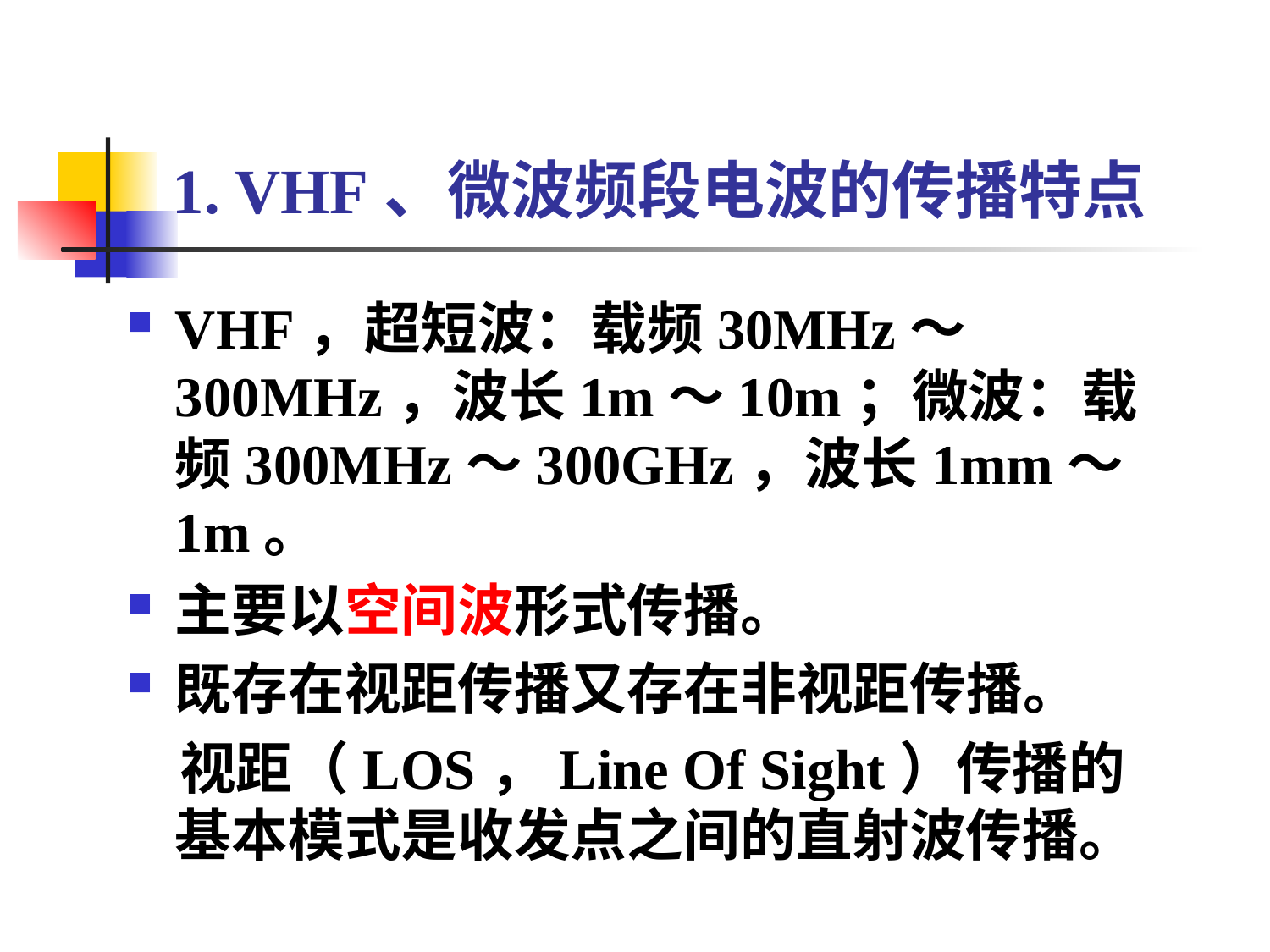

# 1. VHF、微波频段电波的传播特点
VHF，超短波：载频30MHz～300MHz，波长1m～10m；微波：载频300MHz～300GHz，波长1mm～1m。
主要以空间波形式传播。
既存在视距传播又存在非视距传播。
   视距（LOS，Line Of Sight）传播的基本模式是收发点之间的直射波传播。